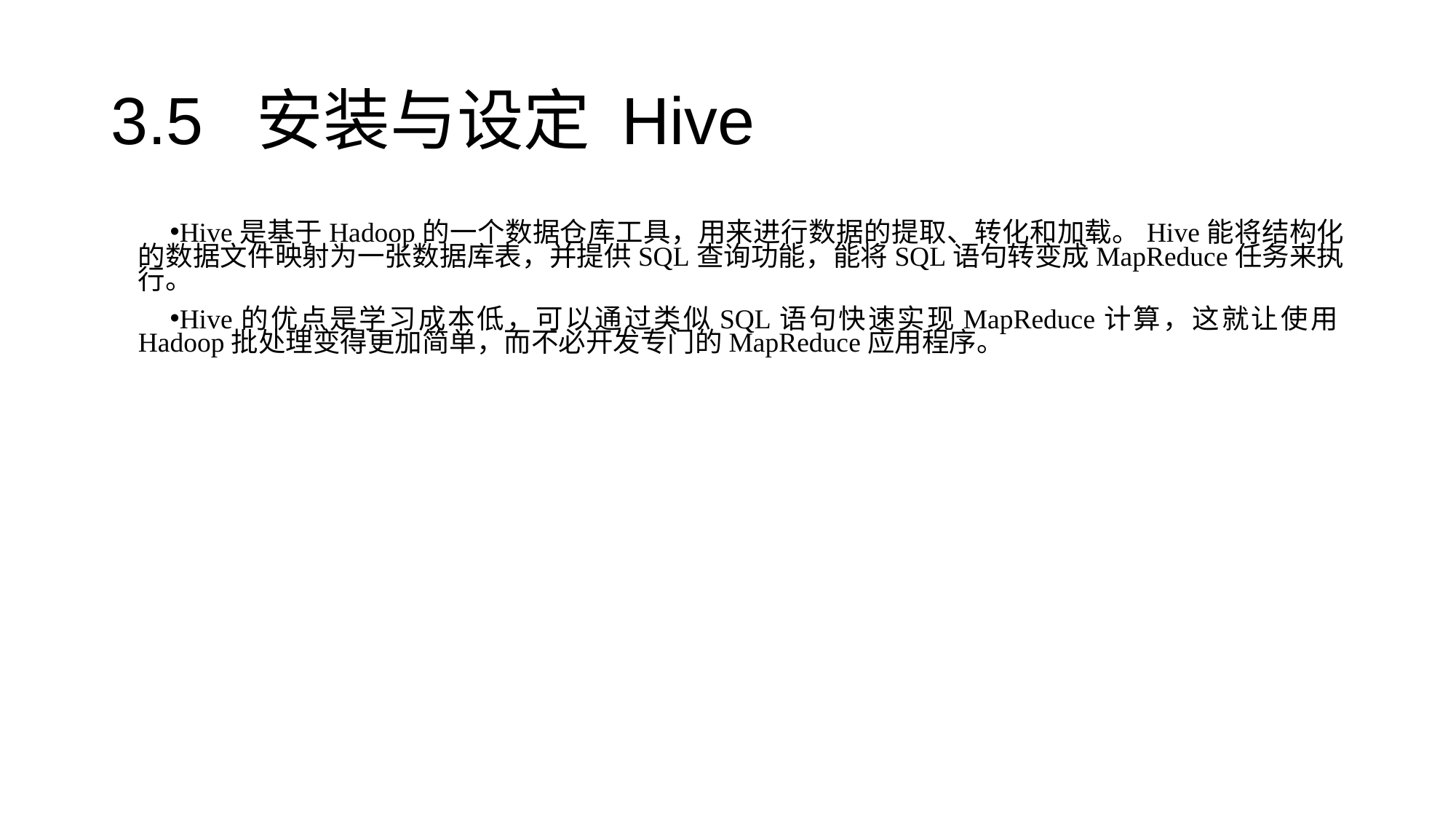

# 3.5  安装与设定 Hive
Hive是基于Hadoop的一个数据仓库工具，用来进行数据的提取、转化和加载。Hive能将结构化的数据文件映射为一张数据库表，并提供SQL查询功能，能将SQL语句转变成MapReduce任务来执行。
Hive的优点是学习成本低，可以通过类似SQL语句快速实现MapReduce计算，这就让使用Hadoop批处理变得更加简单，而不必开发专门的MapReduce应用程序。